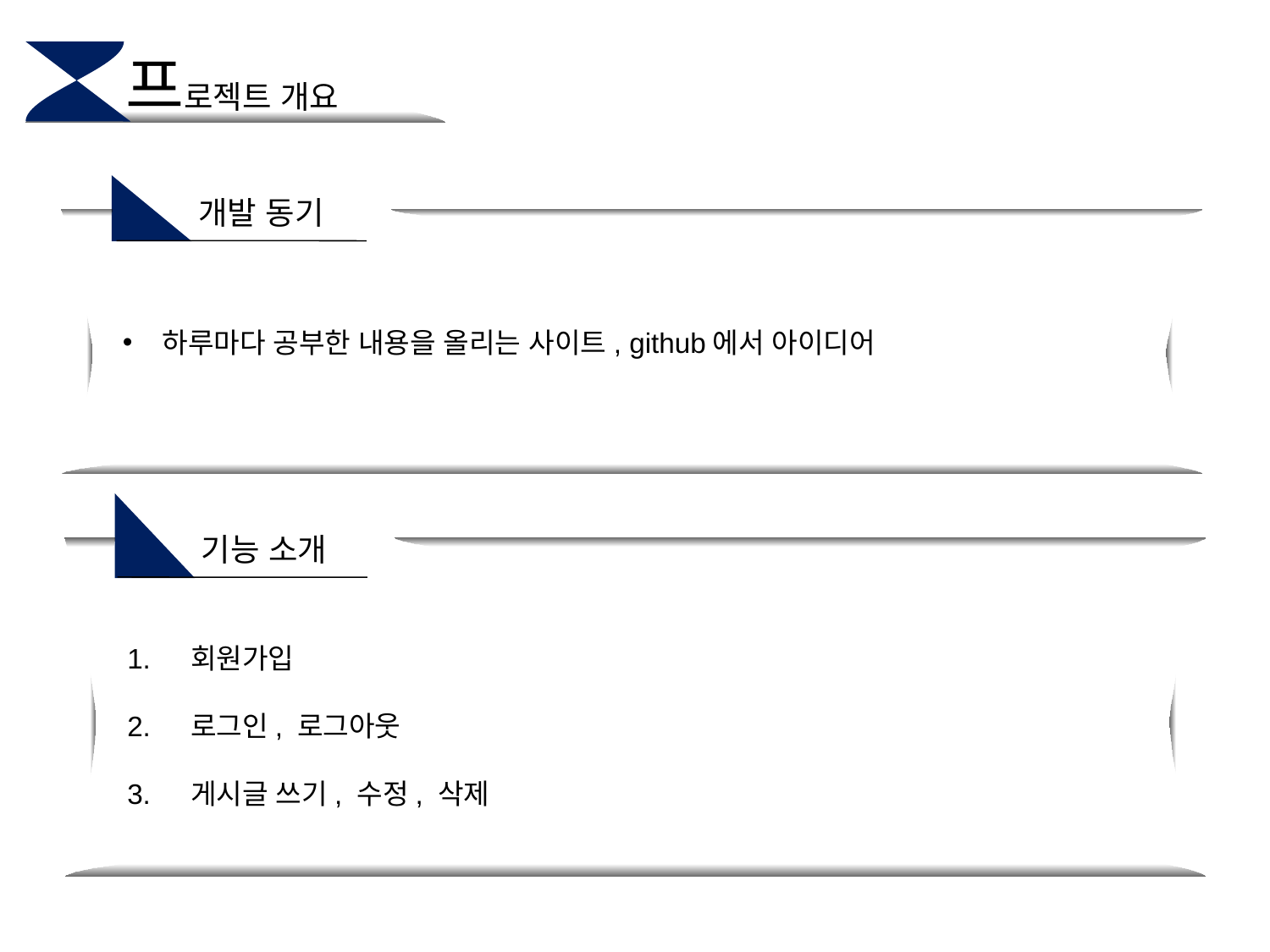

프로젝트 개요

개발 동기

하루마다 공부한 내용을 올리는 사이트, github에서 아이디어

기능 소개

회원가입

로그인, 로그아웃

게시글 쓰기, 수정, 삭제